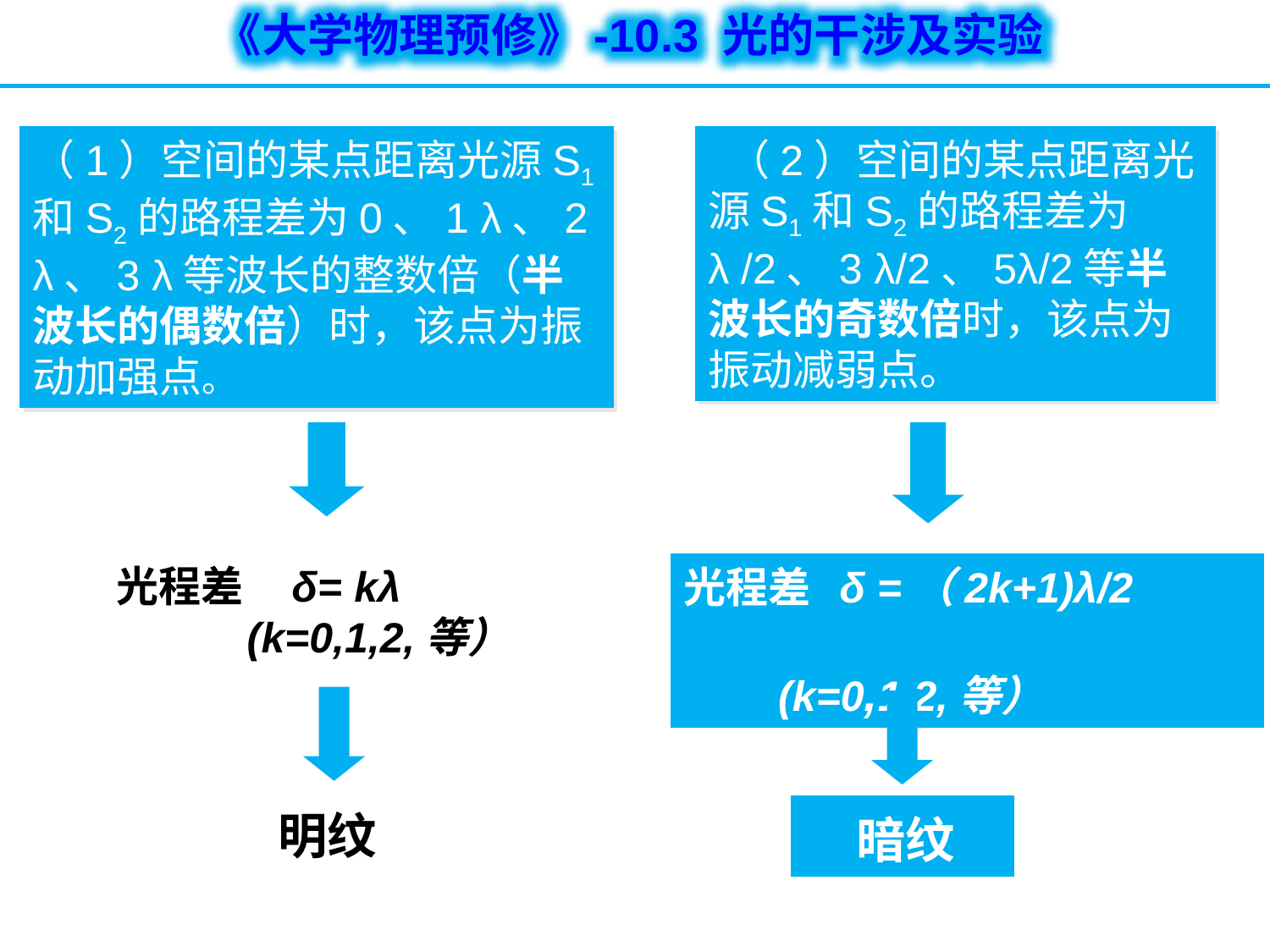

（2）空间的某点距离光源S1和S2的路程差为λ /2、3 λ/2、5λ/2等半波长的奇数倍时，该点为振动减弱点。
（1）空间的某点距离光源S1和S2的路程差为0、1 λ、2 λ、3 λ等波长的整数倍（半波长的偶数倍）时，该点为振动加强点。

光程差    δ= kλ
           (k=0,1,2,等）

光程差  δ =（2k+1)λ/2
        (k=0,1,2,等）

明纹

   暗纹